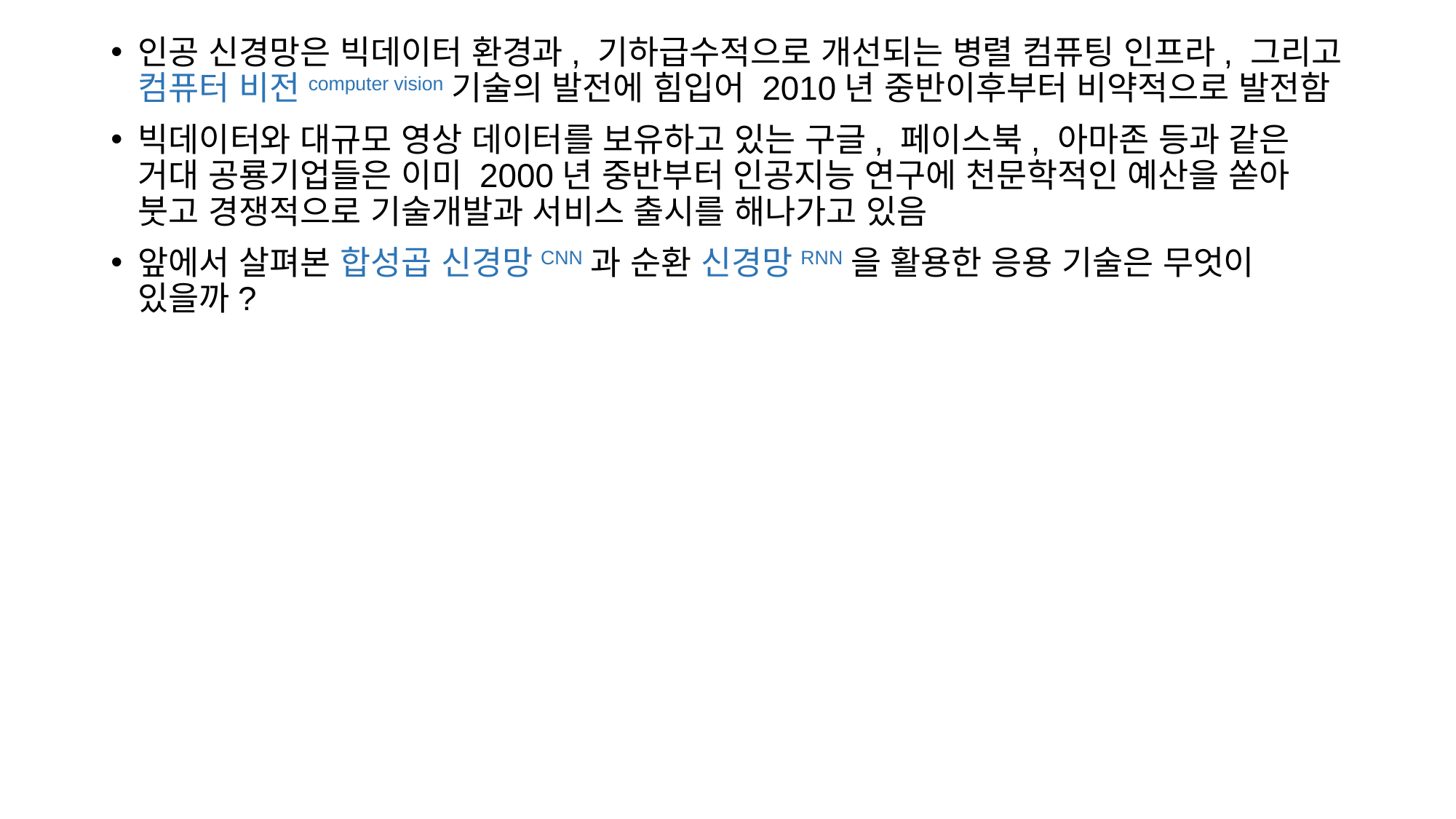

인공 신경망은 빅데이터 환경과, 기하급수적으로 개선되는 병렬 컴퓨팅 인프라, 그리고 컴퓨터 비전computer vision기술의 발전에 힘입어 2010년 중반이후부터 비약적으로 발전함
빅데이터와 대규모 영상 데이터를 보유하고 있는 구글, 페이스북, 아마존 등과 같은 거대 공룡기업들은 이미 2000년 중반부터 인공지능 연구에 천문학적인 예산을 쏟아 붓고 경쟁적으로 기술개발과 서비스 출시를 해나가고 있음
앞에서 살펴본 합성곱 신경망CNN과 순환 신경망RNN을 활용한 응용 기술은 무엇이 있을까?